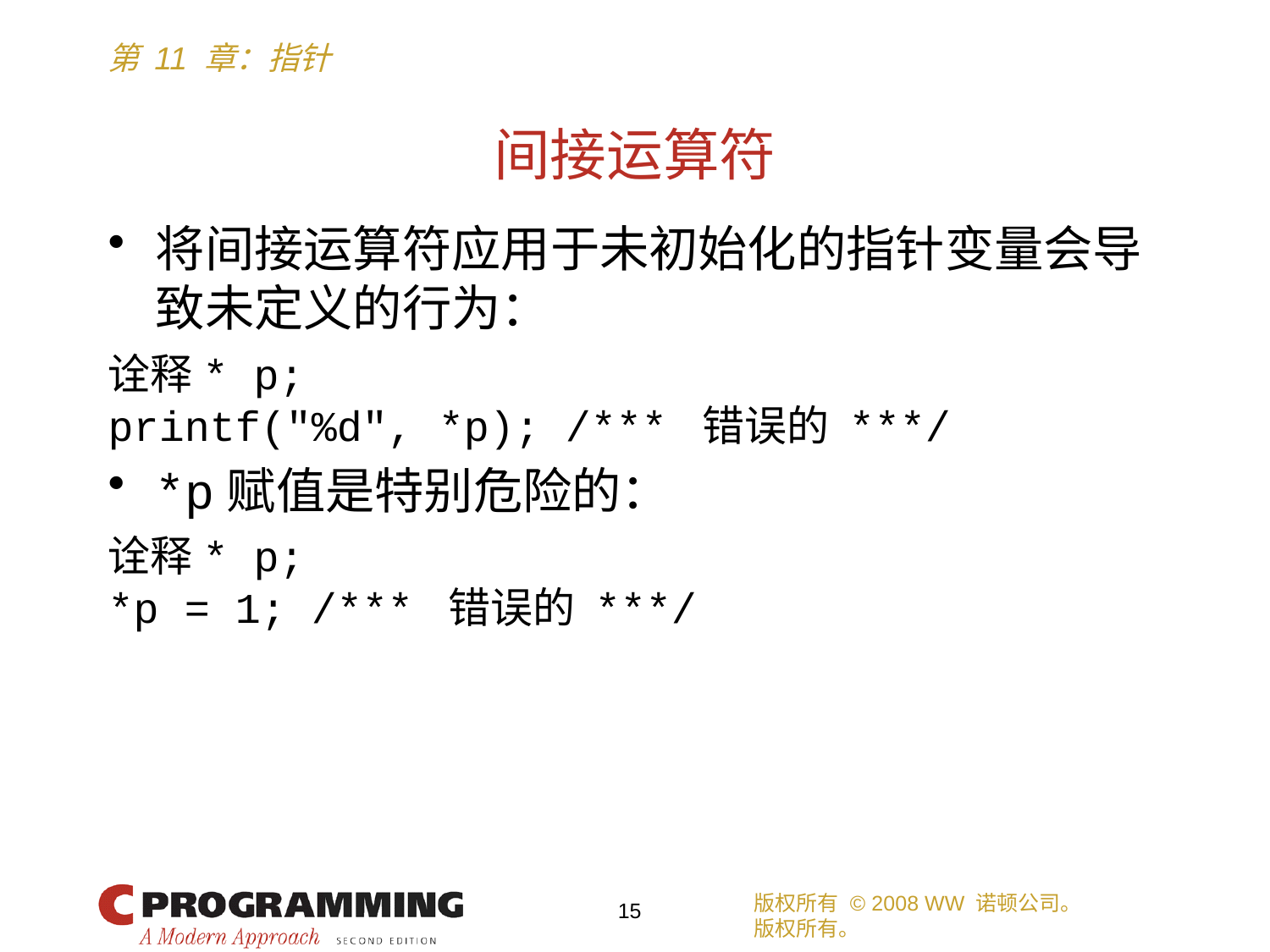

# 间接运算符
将间接运算符应用于未初始化的指针变量会导致未定义的行为：
诠释* p;
printf("%d", *p); /*** 错误的 ***/
*p赋值是特别危险的：
诠释* p;
*p = 1; /*** 错误的 ***/
版权所有 © 2008 WW 诺顿公司。
版权所有。
15